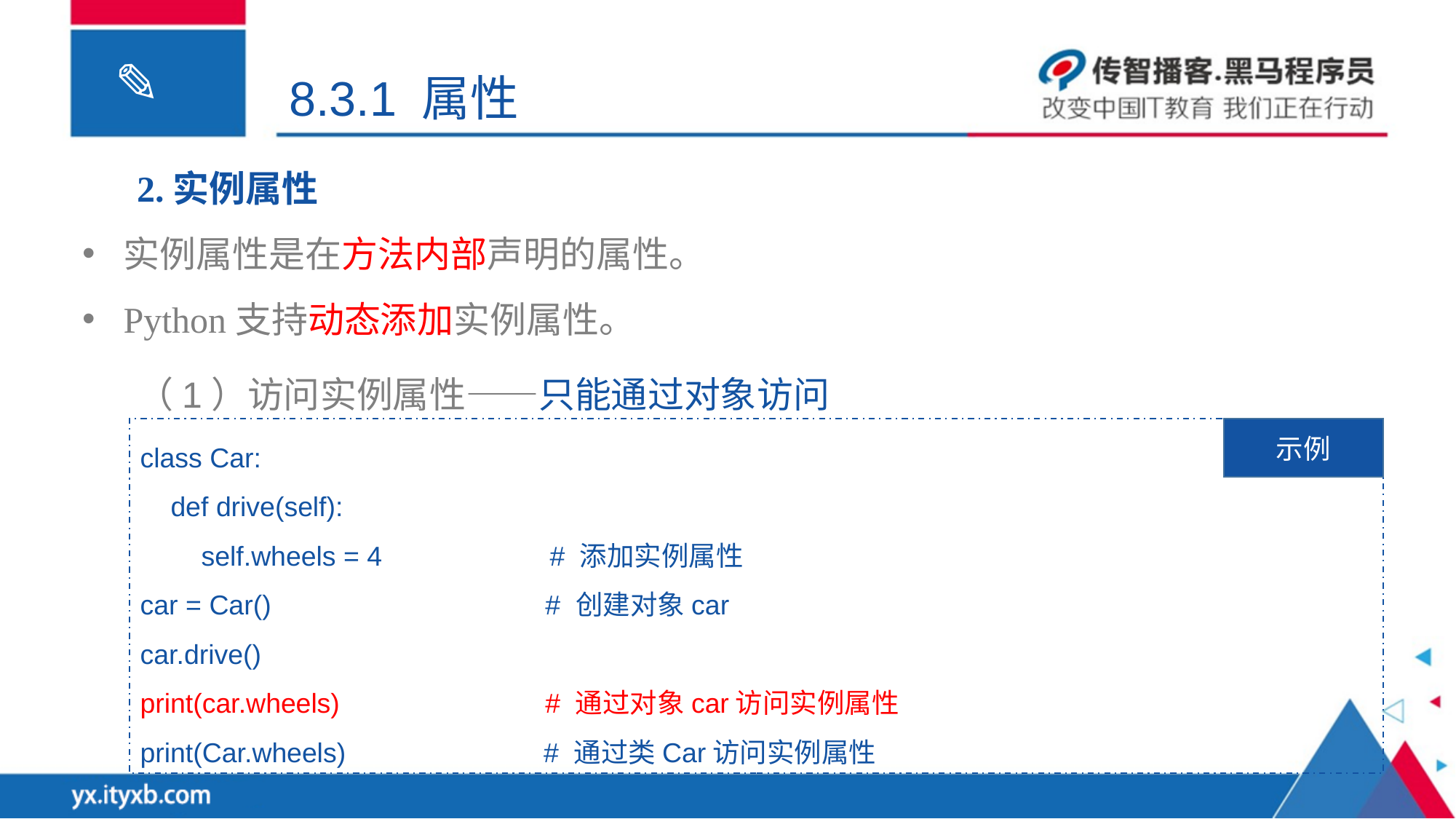

8.3.1 属性
2.实例属性
实例属性是在方法内部声明的属性。
Python支持动态添加实例属性。
（1）访问实例属性——只能通过对象访问
class Car:
    def drive(self):
        self.wheels = 4                      # 添加实例属性
car = Car()                                    # 创建对象car
car.drive()
print(car.wheels)                           # 通过对象car访问实例属性
print(Car.wheels)                          # 通过类Car访问实例属性
示例